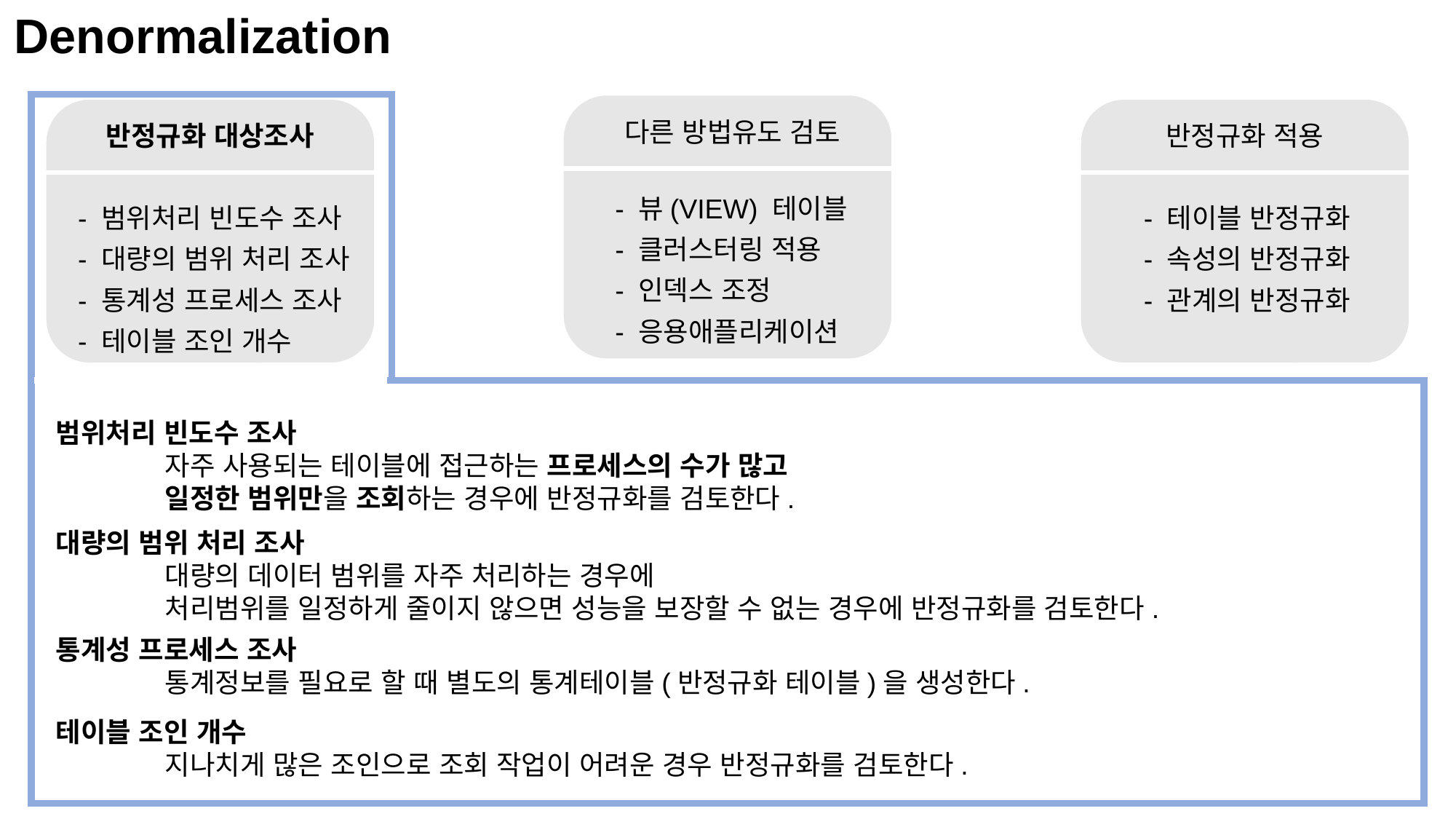

Denormalization

다른 방법유도 검토
반정규화 대상조사
반정규화 적용
 - 뷰(VIEW) 테이블
 - 클러스터링 적용
 - 인덱스 조정
 - 응용애플리케이션
 - 범위처리 빈도수 조사
 - 대량의 범위 처리 조사
 - 통계성 프로세스 조사
 - 테이블 조인 개수
 - 테이블 반정규화
 - 속성의 반정규화
 - 관계의 반정규화

범위처리 빈도수 조사
	자주 사용되는 테이블에 접근하는 프로세스의 수가 많고
	일정한 범위만을 조회하는 경우에 반정규화를 검토한다.
대량의 범위 처리 조사
	대량의 데이터 범위를 자주 처리하는 경우에
	처리범위를 일정하게 줄이지 않으면 성능을 보장할 수 없는 경우에 반정규화를 검토한다.
통계성 프로세스 조사
	통계정보를 필요로 할 때 별도의 통계테이블(반정규화 테이블)을 생성한다.
테이블 조인 개수
	지나치게 많은 조인으로 조회 작업이 어려운 경우 반정규화를 검토한다.